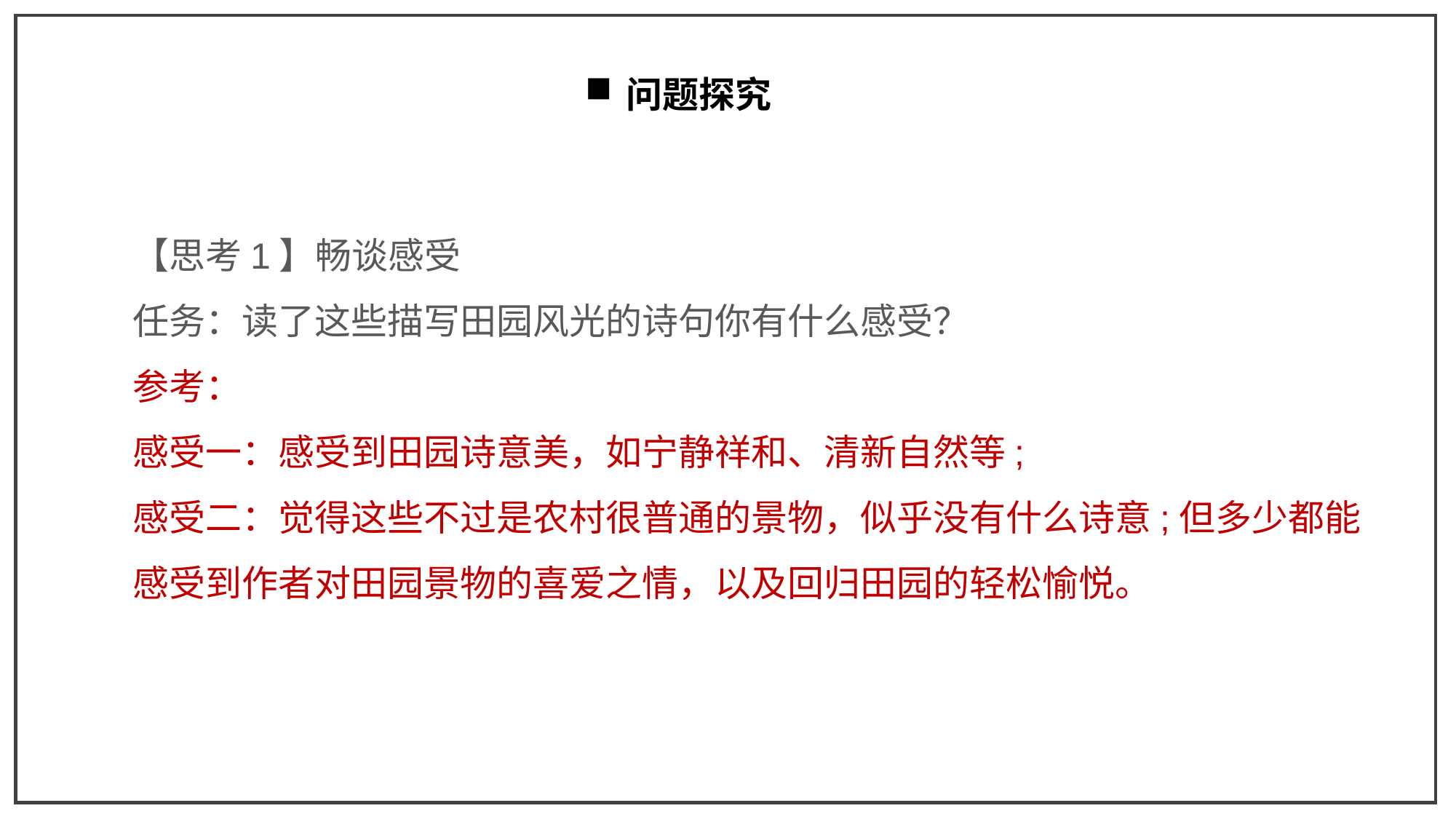

问题探究
【思考1】畅谈感受
任务：读了这些描写田园风光的诗句你有什么感受？
参考：
感受一：感受到田园诗意美，如宁静祥和、清新自然等;
感受二：觉得这些不过是农村很普通的景物，似乎没有什么诗意;但多少都能感受到作者对田园景物的喜爱之情，以及回归田园的轻松愉悦。